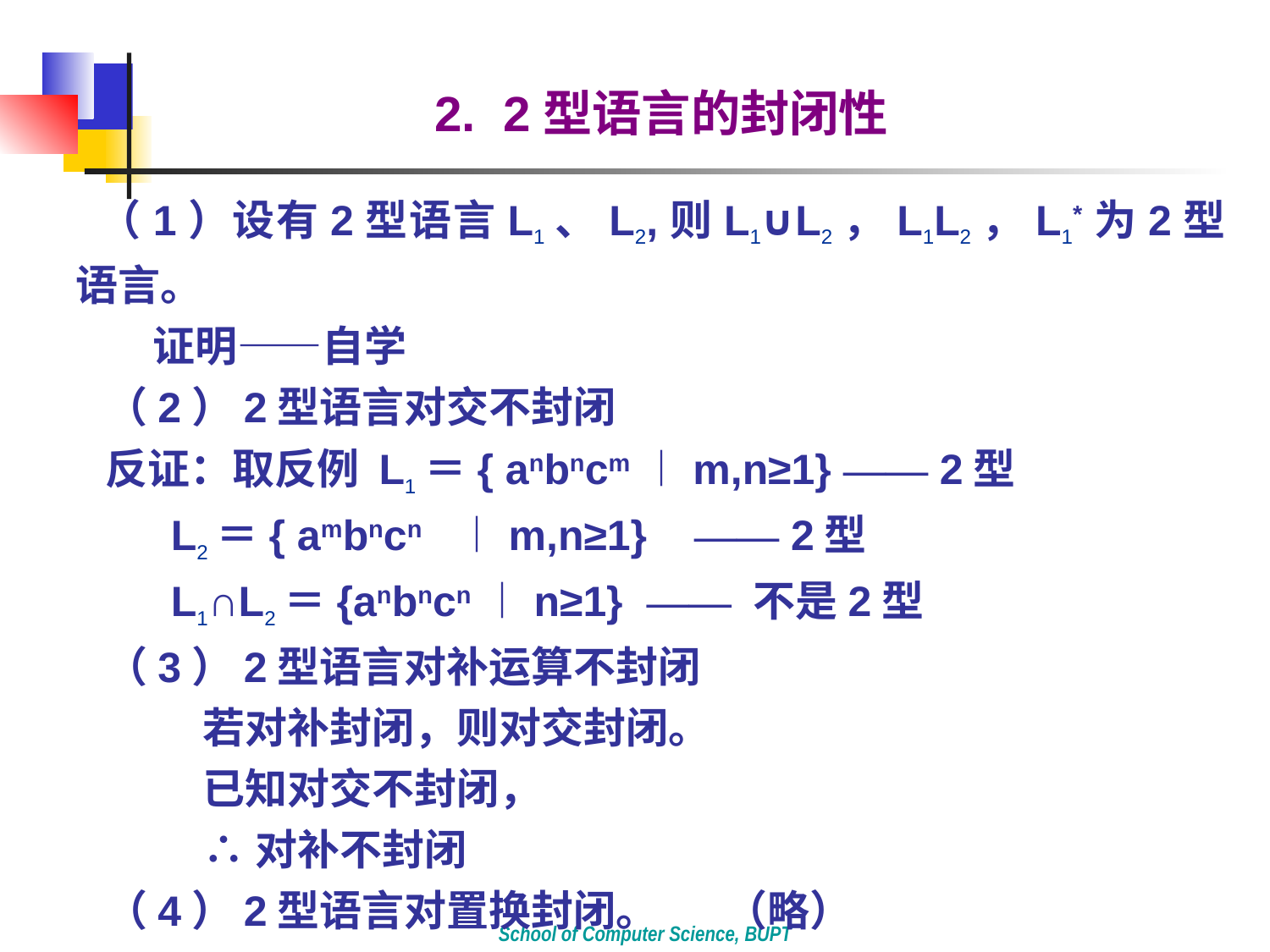

2.  2型语言的封闭性
 （1）设有2型语言L1、L2,则L1∪L2，L1L2，L1*为2型语言。
       证明——自学
  （2）2型语言对交不封闭
  反证：取反例 L1＝{ anbncm︱m,n≥1} —— 2型
        L2＝{ ambncn  ︱m,n≥1}    —— 2型
        L1∩L2＝{anbncn︱n≥1}  —— 不是2型
  （3）2型语言对补运算不封闭
	若对补封闭，则对交封闭。
	已知对交不封闭，
	∴对补不封闭
  （4）2型语言对置换封闭。       （略）

School of Computer Science, BUPT
11